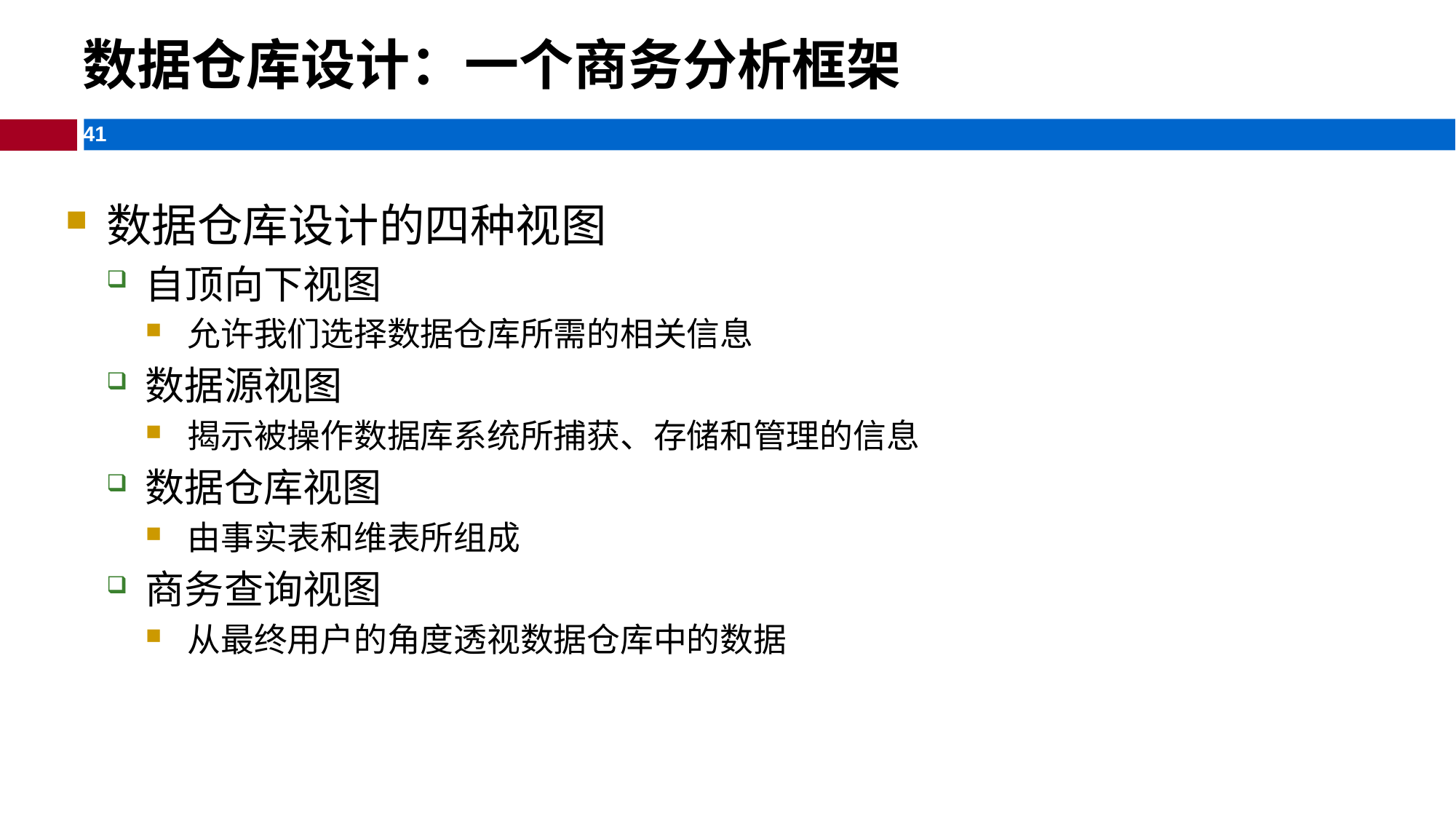

数据仓库设计：一个商务分析框架
数据仓库设计的四种视图
自顶向下视图
允许我们选择数据仓库所需的相关信息
数据源视图
揭示被操作数据库系统所捕获、存储和管理的信息
数据仓库视图
由事实表和维表所组成
商务查询视图
从最终用户的角度透视数据仓库中的数据